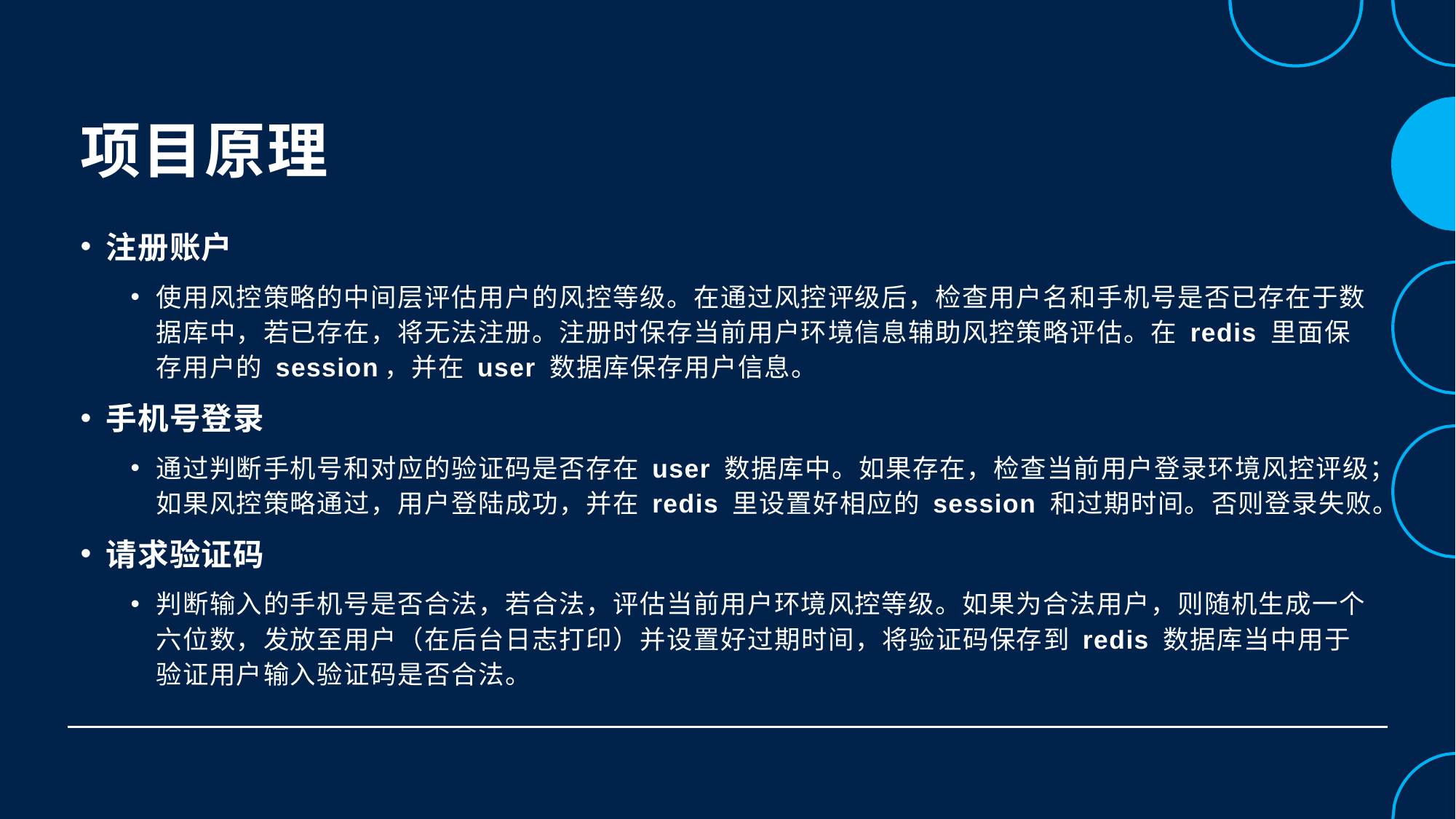

# 项目原理
注册账户
使用风控策略的中间层评估用户的风控等级。在通过风控评级后，检查用户名和手机号是否已存在于数据库中，若已存在，将无法注册。注册时保存当前用户环境信息辅助风控策略评估。在 redis 里面保存用户的 session，并在 user 数据库保存用户信息。
手机号登录
通过判断手机号和对应的验证码是否存在 user 数据库中。如果存在，检查当前用户登录环境风控评级；如果风控策略通过，用户登陆成功，并在 redis 里设置好相应的 session 和过期时间。否则登录失败。
请求验证码
判断输入的手机号是否合法，若合法，评估当前用户环境风控等级。如果为合法用户，则随机生成一个六位数，发放至用户（在后台日志打印）并设置好过期时间，将验证码保存到 redis 数据库当中用于验证用户输入验证码是否合法。